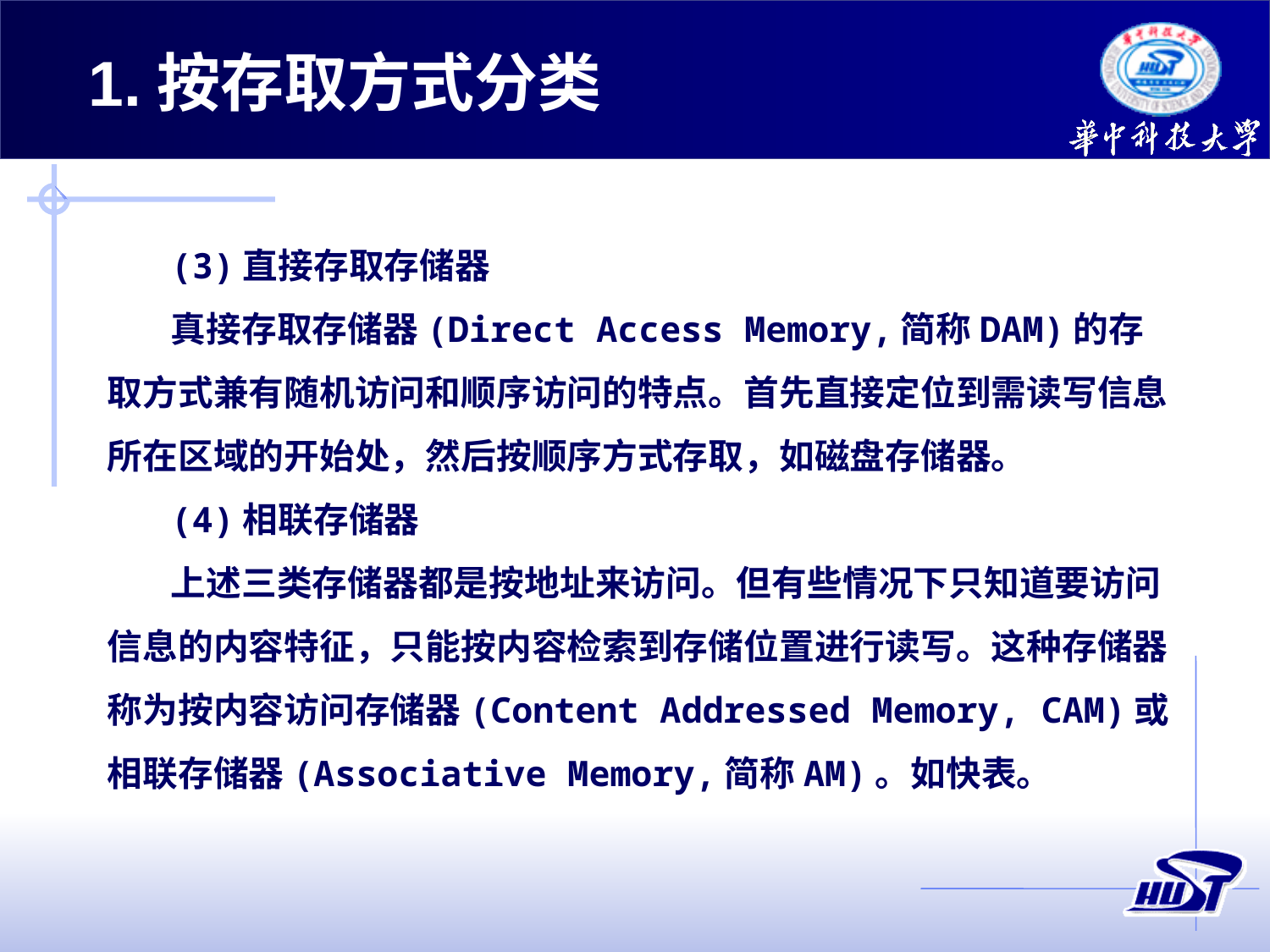

1.按存取方式分类
(3)直接存取存储器
真接存取存储器(Direct Access Memory,简称DAM)的存取方式兼有随机访问和顺序访问的特点。首先直接定位到需读写信息所在区域的开始处，然后按顺序方式存取，如磁盘存储器。
(4)相联存储器
上述三类存储器都是按地址来访问。但有些情况下只知道要访问信息的内容特征，只能按内容检索到存储位置进行读写。这种存储器称为按内容访问存储器(Content Addressed Memory, CAM)或相联存储器(Associative Memory,简称AM)。如快表。